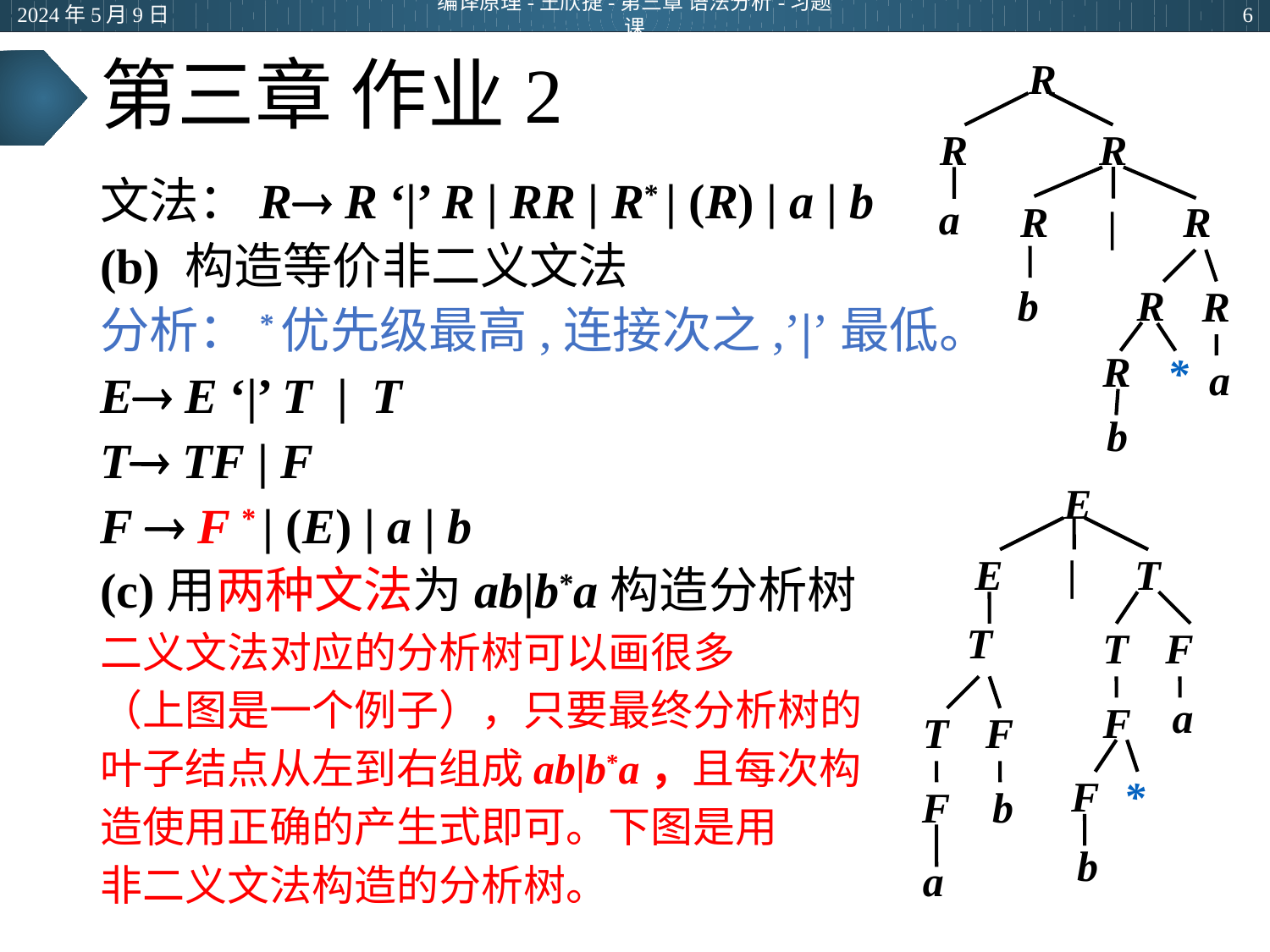

2024年5月9日
编译原理-王欣捷-第三章 语法分析-习题课
6
# 第三章 作业2
R

R
R

a
R
R
|

b
R
R

R
*
a

b
文法：R→ R ‘|’ R | RR | R* | (R) | a | b
(b) 构造等价非二义文法
分析：*优先级最高,连接次之,’|’最低。
E→ E ‘|’ T  |  T
T→ TF | F
F → F * | (E) | a | b
(c)用两种文法为ab|b*a构造分析树
二义文法对应的分析树可以画很多
（上图是一个例子），只要最终分析树的
叶子结点从左到右组成ab|b*a，且每次构
造使用正确的产生式即可。下图是用
非二义文法构造的分析树。
E

E
|
T

T
T
F

T
F

F
b

a

a
F

F
*

b